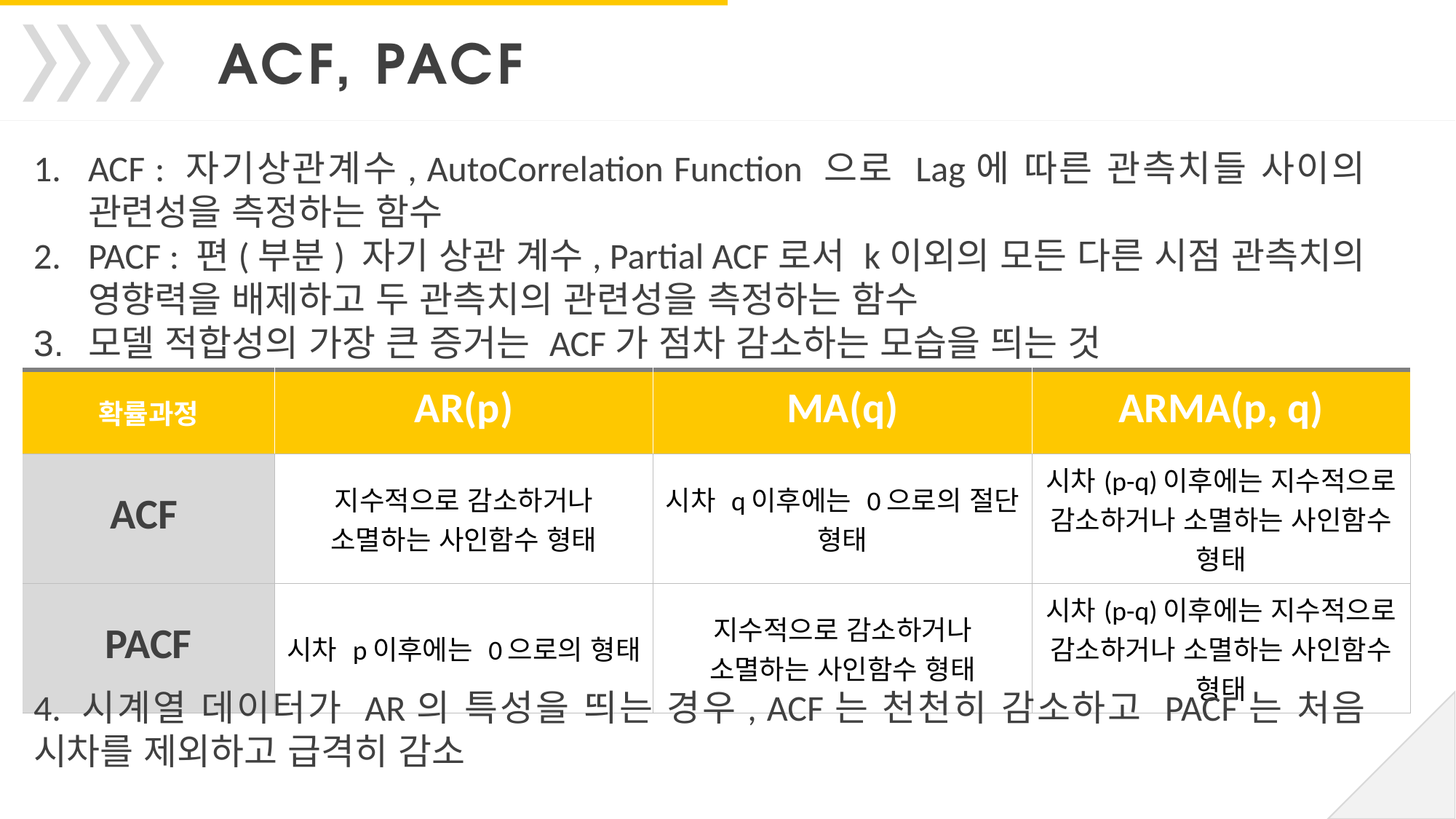

ACF, PACF

ACF : 자기상관계수, AutoCorrelation Function 으로 Lag에 따른 관측치들 사이의 관련성을 측정하는 함수
PACF : 편(부분) 자기 상관 계수, Partial ACF로서 k이외의 모든 다른 시점 관측치의 영향력을 배제하고 두 관측치의 관련성을 측정하는 함수
모델 적합성의 가장 큰 증거는 ACF가 점차 감소하는 모습을 띄는 것
| 확률과정 | AR(p) | MA(q) | ARMA(p, q) |
| --- | --- | --- | --- |
| ACF | 지수적으로 감소하거나 소멸하는 사인함수 형태 | 시차 q이후에는 0으로의 절단 형태 | 시차(p-q)이후에는 지수적으로 감소하거나 소멸하는 사인함수 형태 |
| PACF | 시차 p이후에는 0으로의 형태 | 지수적으로 감소하거나 소멸하는 사인함수 형태 | 시차(p-q)이후에는 지수적으로 감소하거나 소멸하는 사인함수 형태 |
4. 시계열 데이터가 AR의 특성을 띄는 경우, ACF는 천천히 감소하고 PACF는 처음 시차를 제외하고 급격히 감소